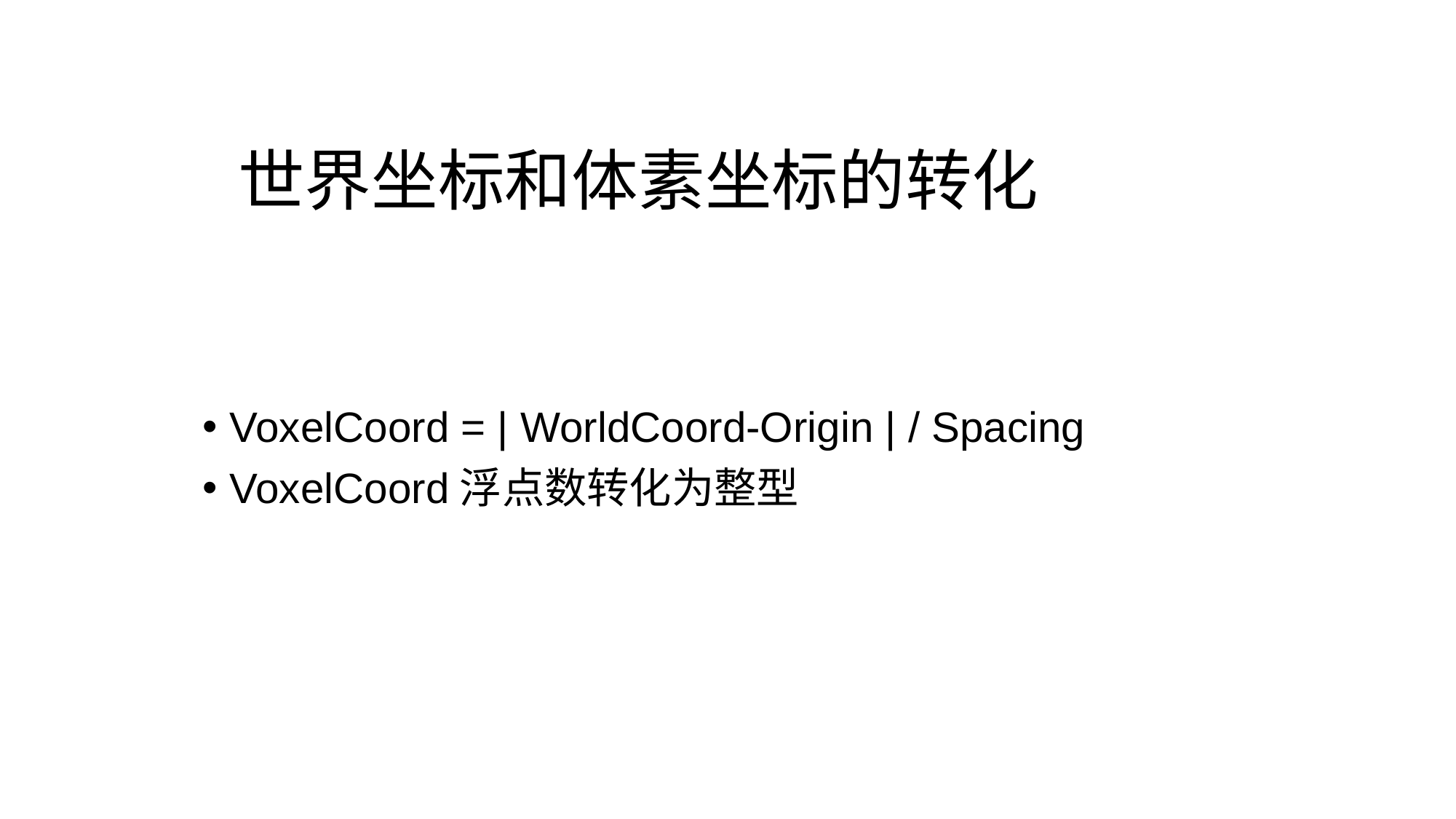

# 世界坐标和体素坐标的转化
VoxelCoord = | WorldCoord-Origin | / Spacing
VoxelCoord浮点数转化为整型